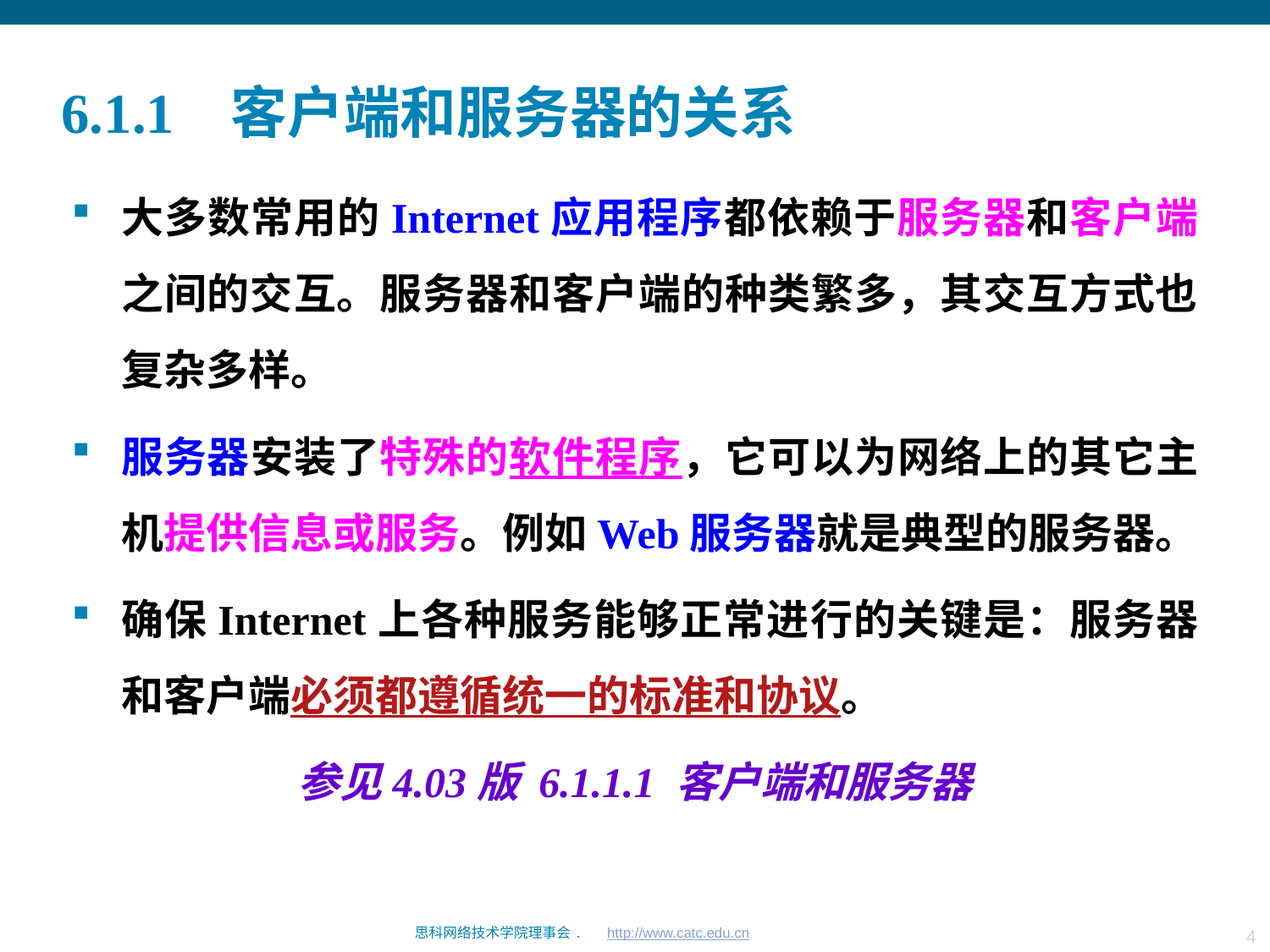

# 6.1.1   客户端和服务器的关系
大多数常用的Internet应用程序都依赖于服务器和客户端之间的交互。服务器和客户端的种类繁多，其交互方式也复杂多样。
服务器安装了特殊的软件程序，它可以为网络上的其它主机提供信息或服务。例如Web服务器就是典型的服务器。
确保Internet上各种服务能够正常进行的关键是：服务器和客户端必须都遵循统一的标准和协议。
参见4.03版 6.1.1.1 客户端和服务器